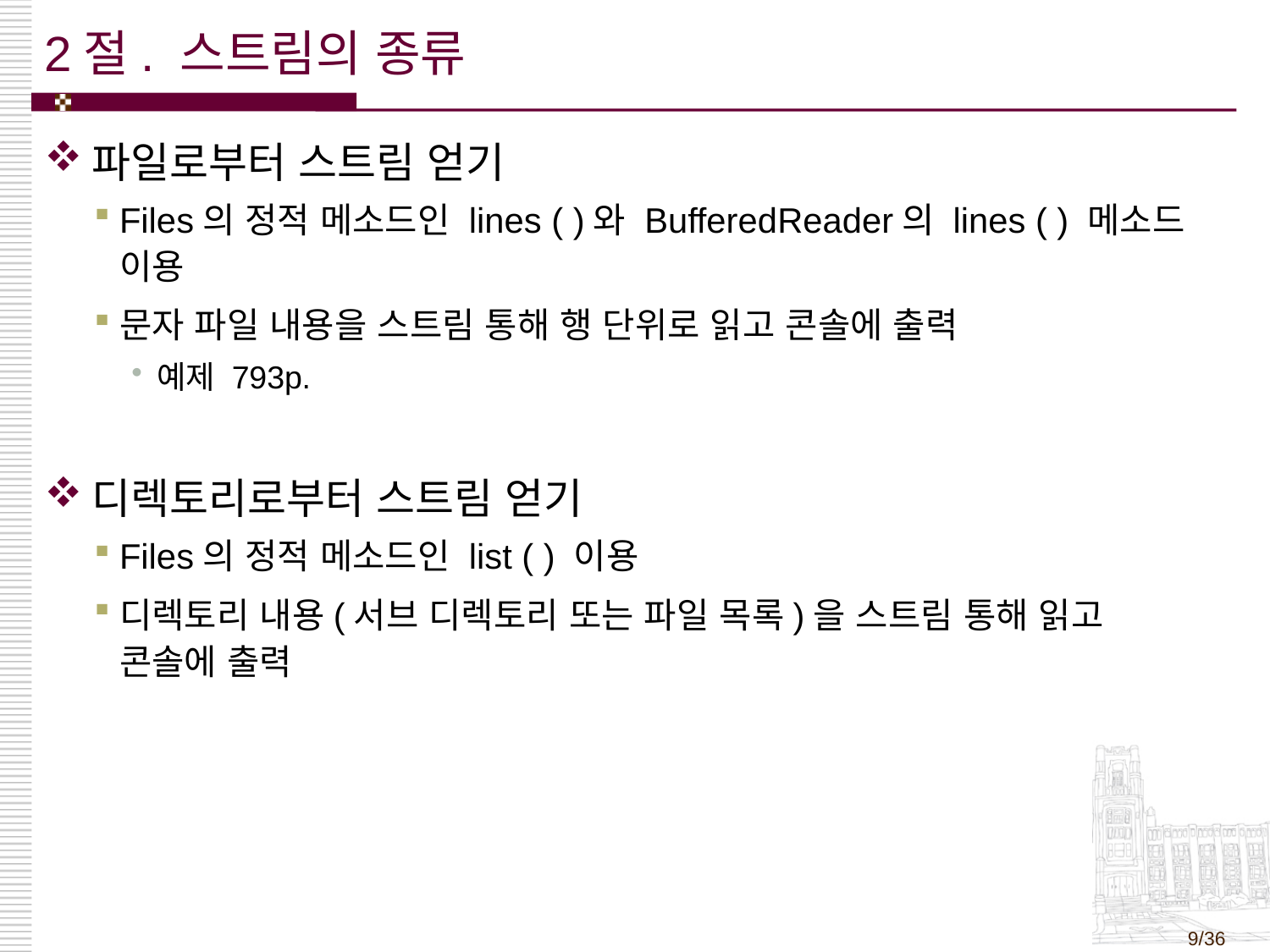

# 2절. 스트림의 종류
파일로부터 스트림 얻기
Files의 정적 메소드인 lines ( )와 BufferedReader의 lines ( ) 메소드 이용
문자 파일 내용을 스트림 통해 행 단위로 읽고 콘솔에 출력
예제 793p.

디렉토리로부터 스트림 얻기
Files의 정적 메소드인 list ( ) 이용
디렉토리 내용(서브 디렉토리 또는 파일 목록)을 스트림 통해 읽고   콘솔에 출력